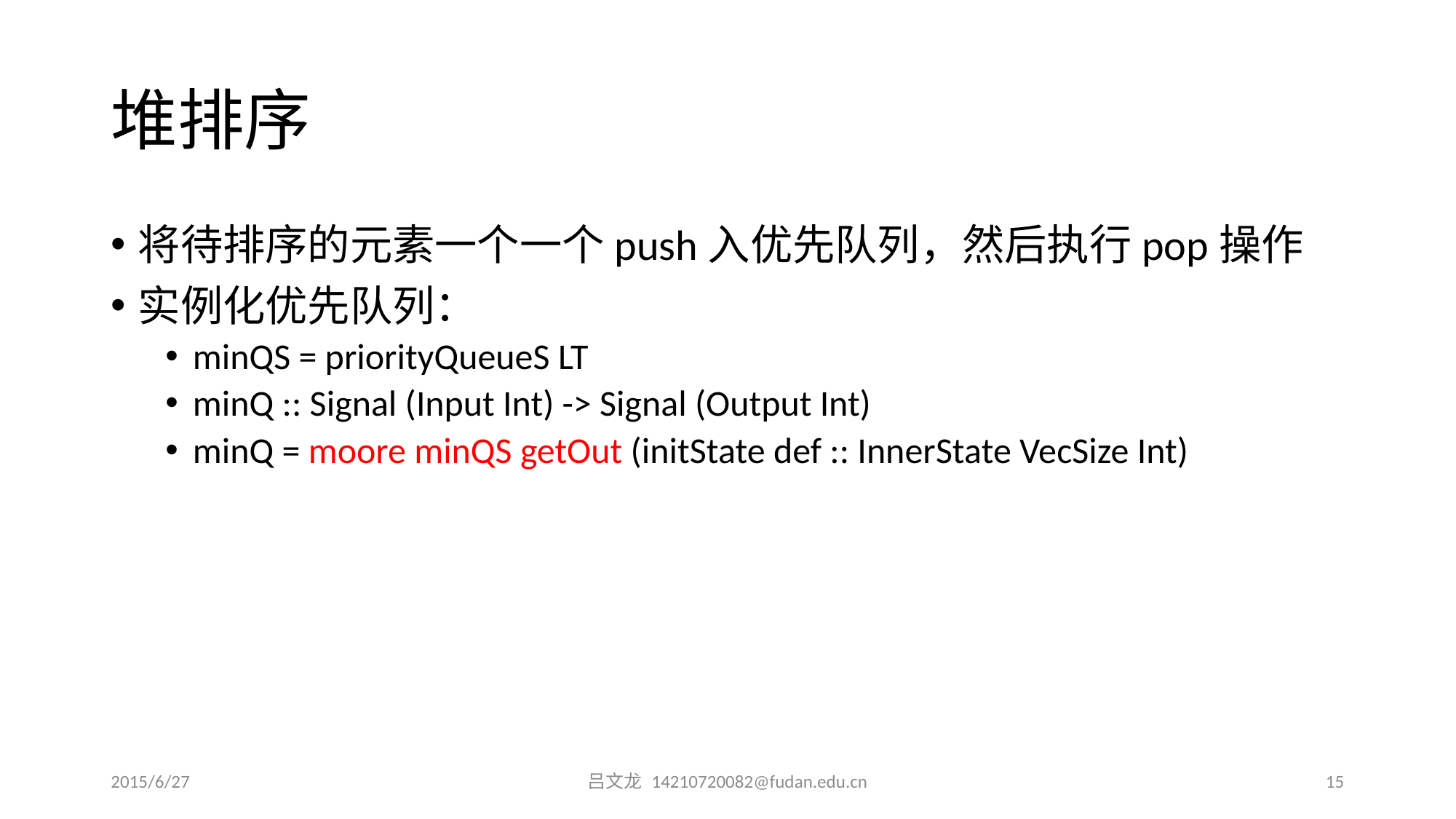

# 堆排序
将待排序的元素一个一个push入优先队列，然后执行pop操作
实例化优先队列：
minQS = priorityQueueS LT
minQ :: Signal (Input Int) -> Signal (Output Int)
minQ = moore minQS getOut (initState def :: InnerState VecSize Int)

2015/6/27
吕文龙 14210720082@fudan.edu.cn
15